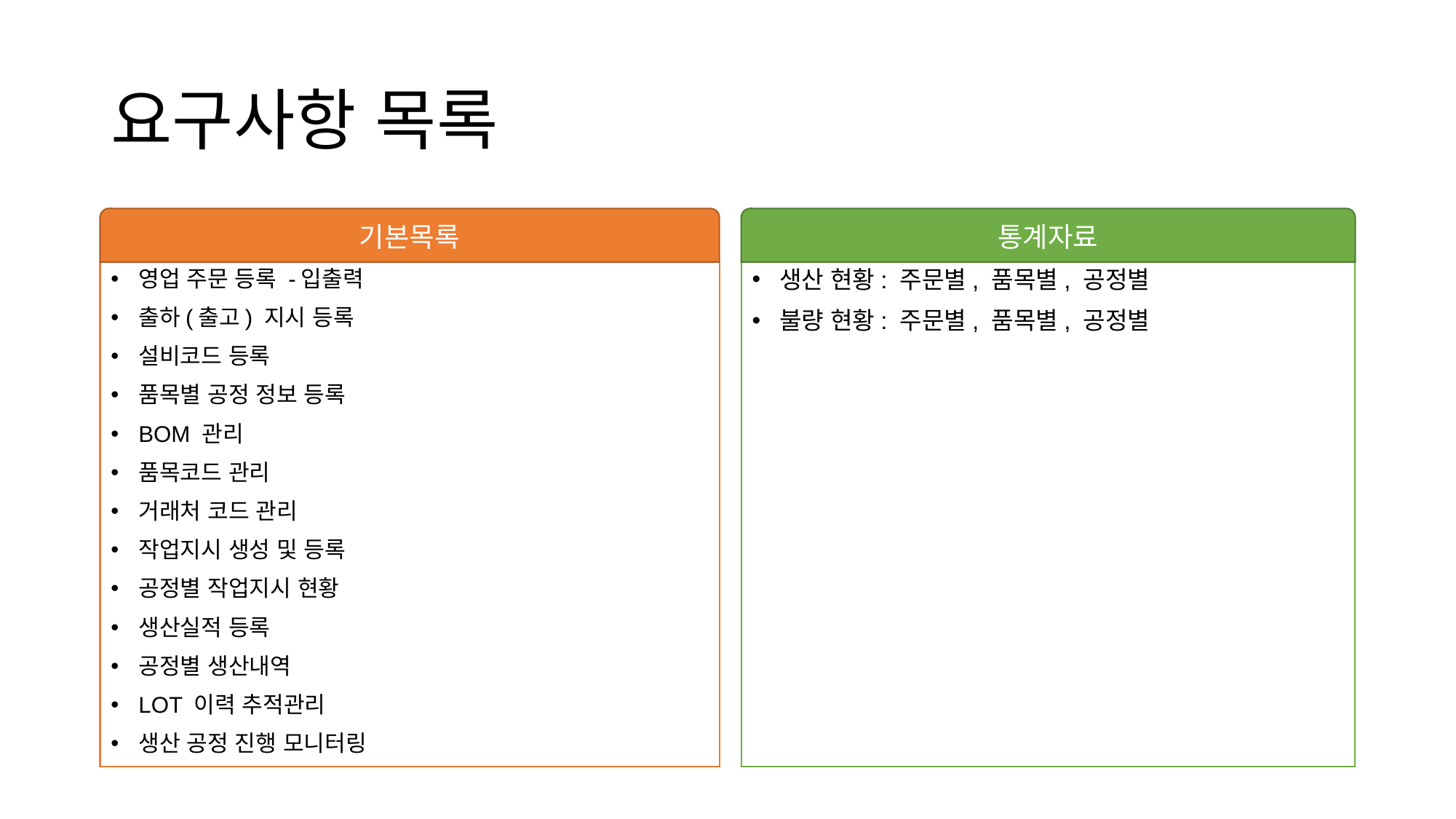

# 요구사항 목록
통계자료
기본목록
영업 주문 등록 -입출력
출하(출고) 지시 등록
설비코드 등록
품목별 공정 정보 등록
BOM 관리
품목코드 관리
거래처 코드 관리
작업지시 생성 및 등록
공정별 작업지시 현황
생산실적 등록
공정별 생산내역
LOT 이력 추적관리
생산 공정 진행 모니터링
생산 현황: 주문별, 품목별, 공정별
불량 현황: 주문별, 품목별, 공정별